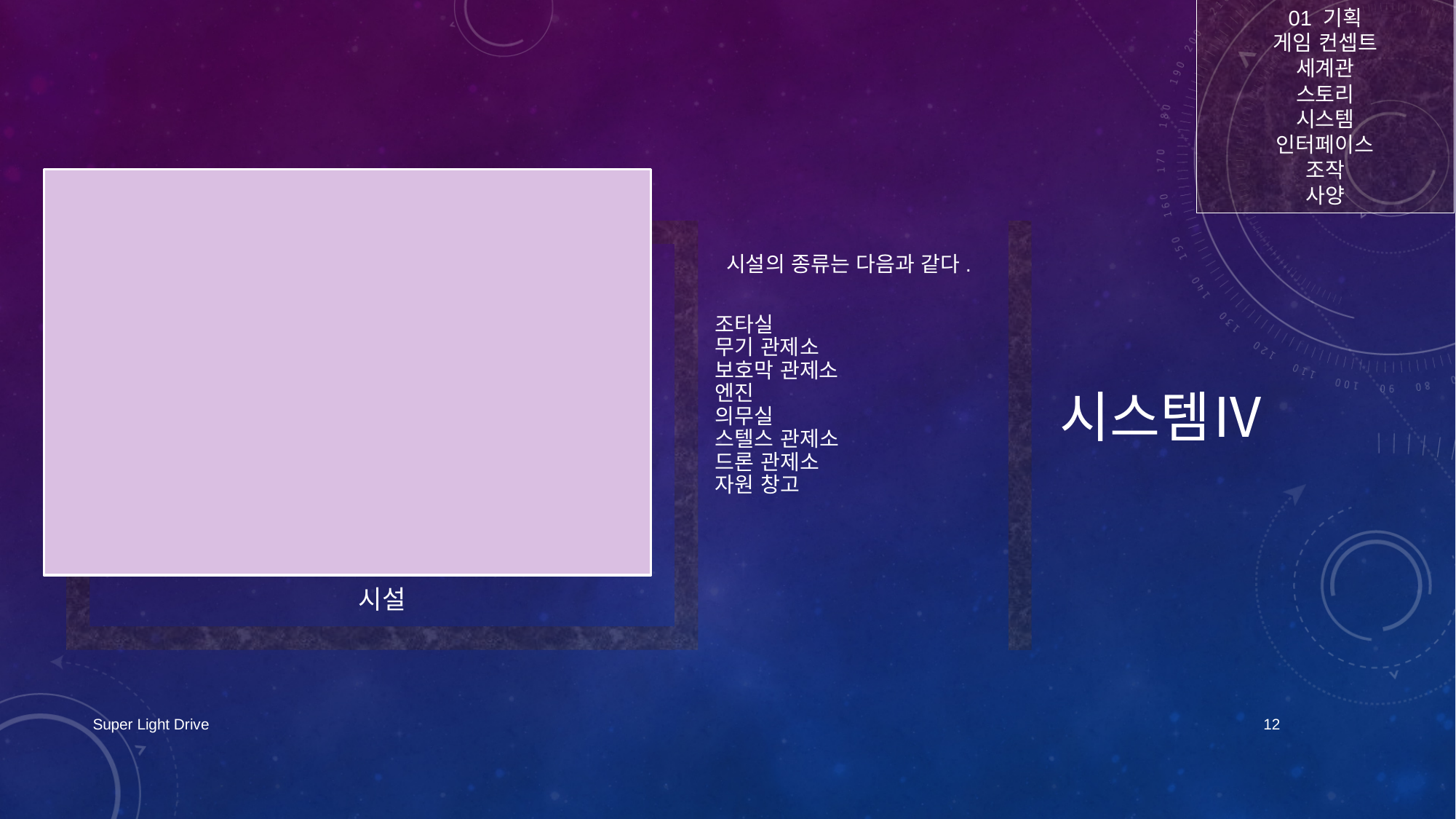

01 기획
게임 컨셉트
세계관
스토리
시스템
인터페이스
조작
사양
# 시스템ⅳ

시설

 시설의 종류는 다음과 같다.

조타실
무기 관제소
보호막 관제소
엔진
의무실
스텔스 관제소
드론 관제소
자원 창고
Super Light Drive
12